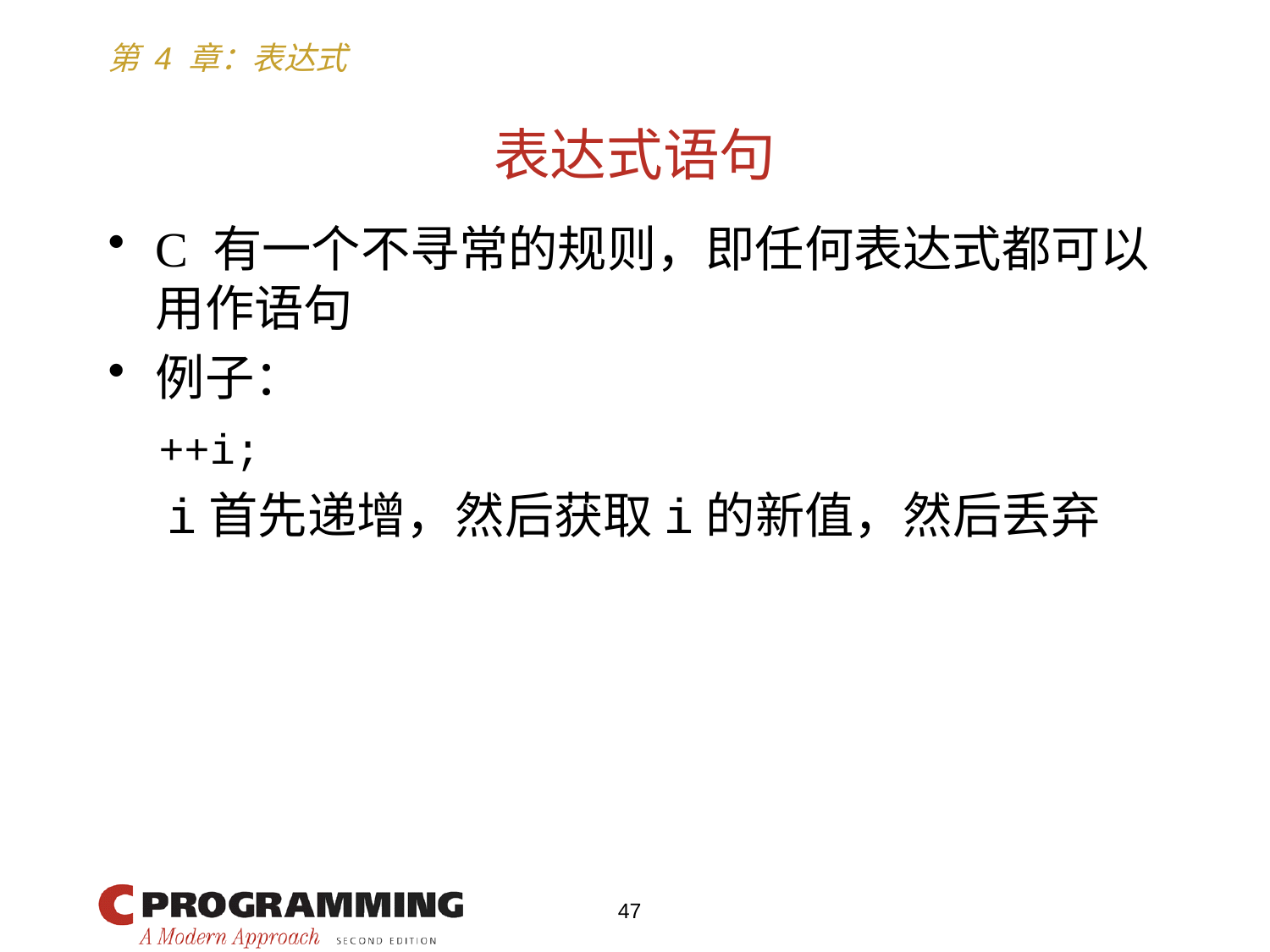

# 表达式语句
C 有一个不寻常的规则，即任何表达式都可以用作语句
例子：
  ++i;
  i首先递增，然后获取i的新值，然后丢弃
47